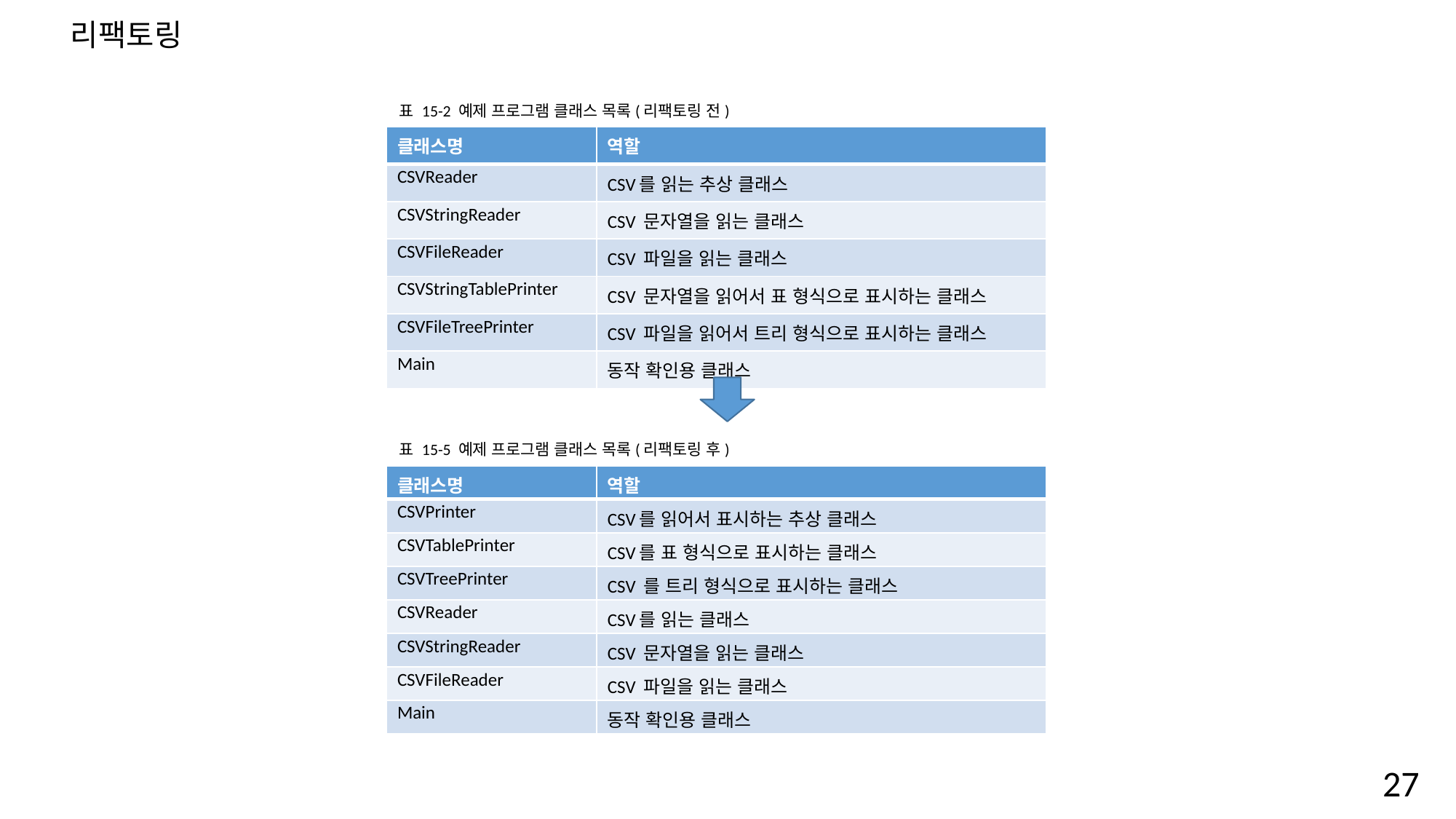

리팩토링
표 15-2 예제 프로그램 클래스 목록(리팩토링 전)
| 클래스명 | 역할 |
| --- | --- |
| CSVReader | CSV를 읽는 추상 클래스 |
| CSVStringReader | CSV 문자열을 읽는 클래스 |
| CSVFileReader | CSV 파일을 읽는 클래스 |
| CSVStringTablePrinter | CSV 문자열을 읽어서 표 형식으로 표시하는 클래스 |
| CSVFileTreePrinter | CSV 파일을 읽어서 트리 형식으로 표시하는 클래스 |
| Main | 동작 확인용 클래스 |

표 15-5 예제 프로그램 클래스 목록(리팩토링 후)
| 클래스명 | 역할 |
| --- | --- |
| CSVPrinter | CSV를 읽어서 표시하는 추상 클래스 |
| CSVTablePrinter | CSV를 표 형식으로 표시하는 클래스 |
| CSVTreePrinter | CSV 를 트리 형식으로 표시하는 클래스 |
| CSVReader | CSV를 읽는 클래스 |
| CSVStringReader | CSV 문자열을 읽는 클래스 |
| CSVFileReader | CSV 파일을 읽는 클래스 |
| Main | 동작 확인용 클래스 |
27